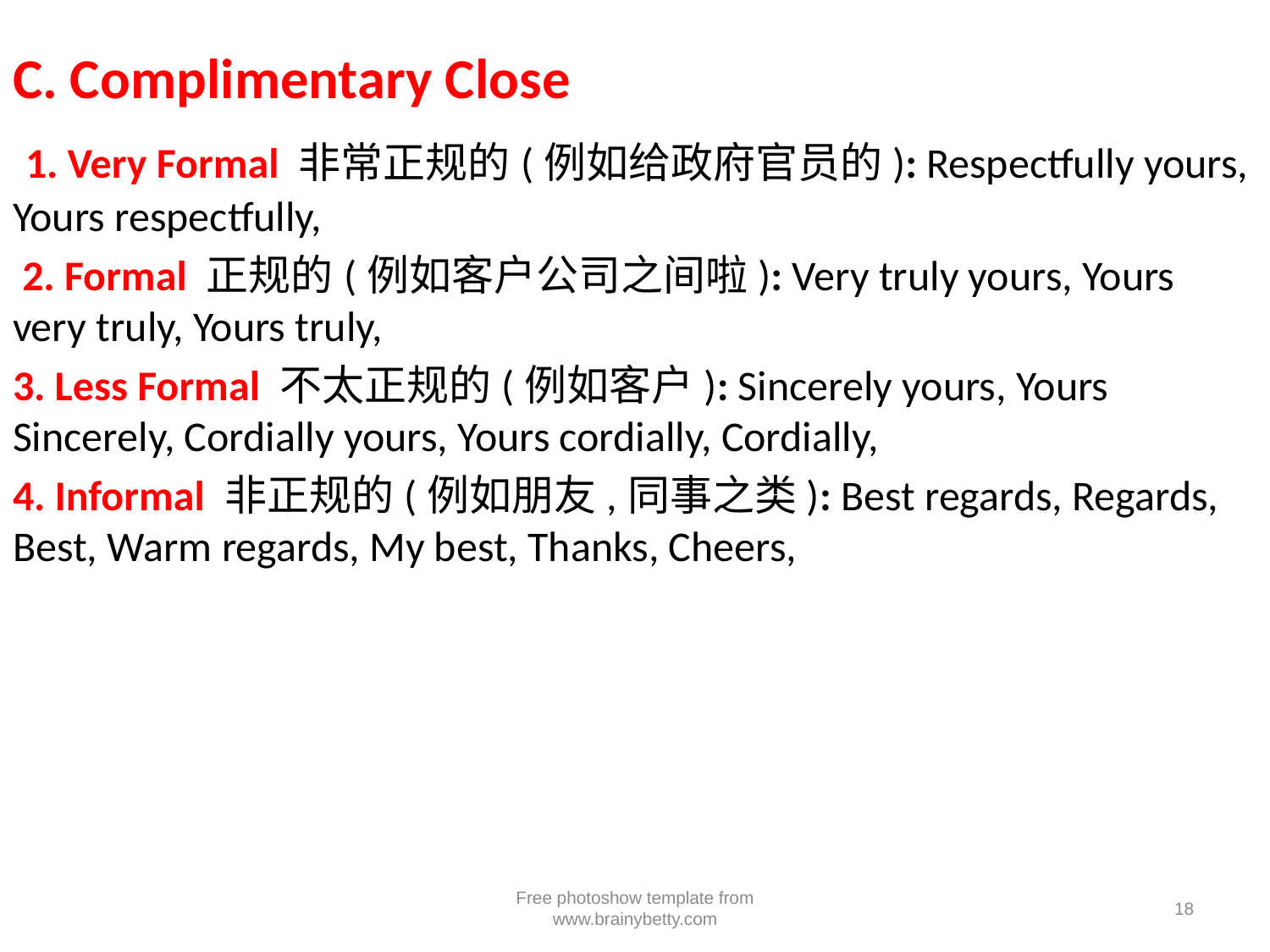

C. Complimentary Close
 1. Very Formal 非常正规的(例如给政府官员的): Respectfully yours, Yours respectfully,
 2. Formal 正规的(例如客户公司之间啦): Very truly yours, Yours very truly, Yours truly,
3. Less Formal 不太正规的(例如客户): Sincerely yours, Yours Sincerely, Cordially yours, Yours cordially, Cordially,
4. Informal 非正规的(例如朋友,同事之类): Best regards, Regards, Best, Warm regards, My best, Thanks, Cheers,

Free photoshow template from www.brainybetty.com
18